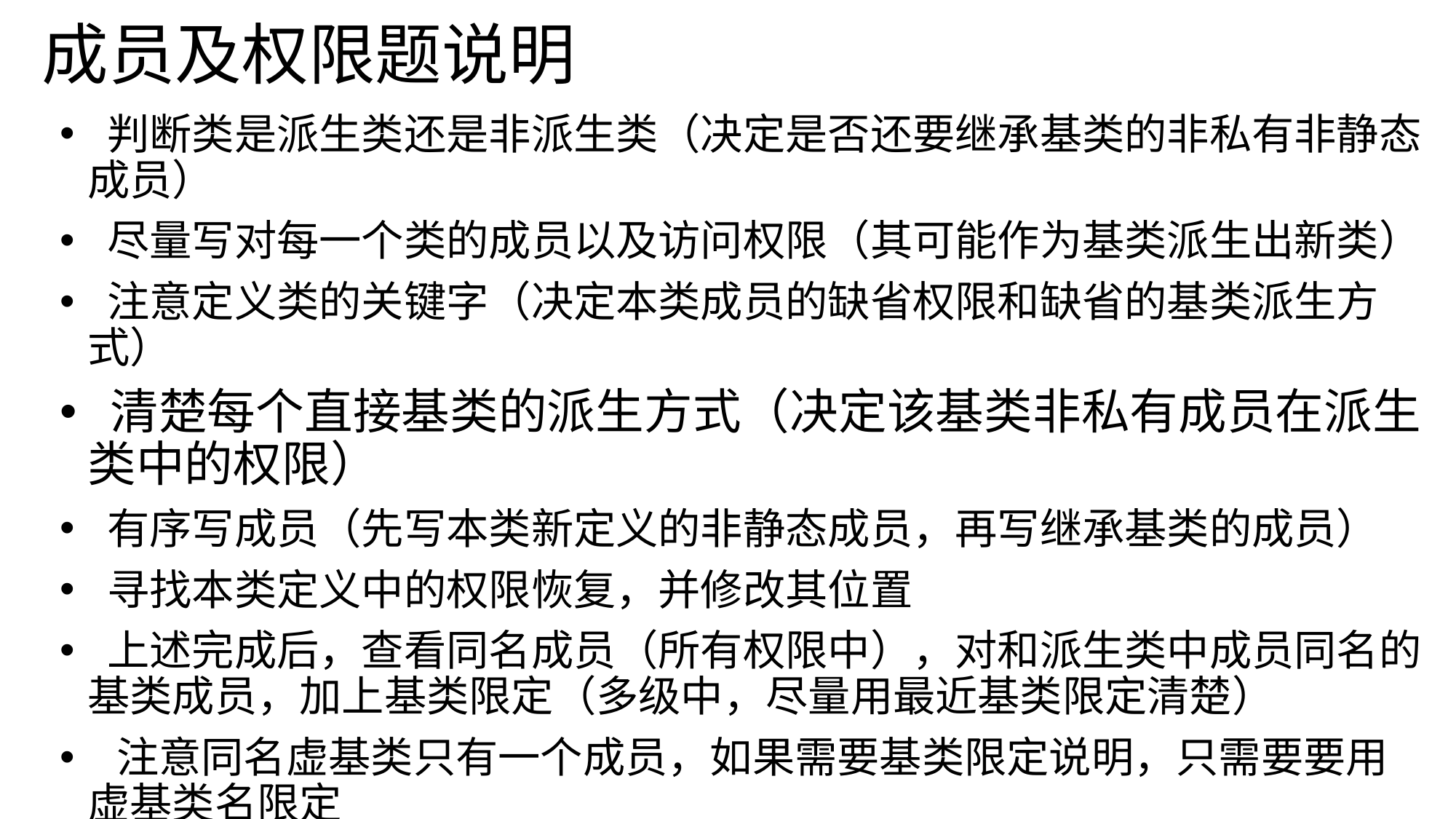

# 成员及权限题说明
 判断类是派生类还是非派生类（决定是否还要继承基类的非私有非静态成员）
 尽量写对每一个类的成员以及访问权限（其可能作为基类派生出新类）
 注意定义类的关键字（决定本类成员的缺省权限和缺省的基类派生方式）
 清楚每个直接基类的派生方式（决定该基类非私有成员在派生类中的权限）
 有序写成员（先写本类新定义的非静态成员，再写继承基类的成员）
 寻找本类定义中的权限恢复，并修改其位置
 上述完成后，查看同名成员（所有权限中），对和派生类中成员同名的基类成员，加上基类限定（多级中，尽量用最近基类限定清楚）
  注意同名虚基类只有一个成员，如果需要基类限定说明，只需要要用虚基类名限定